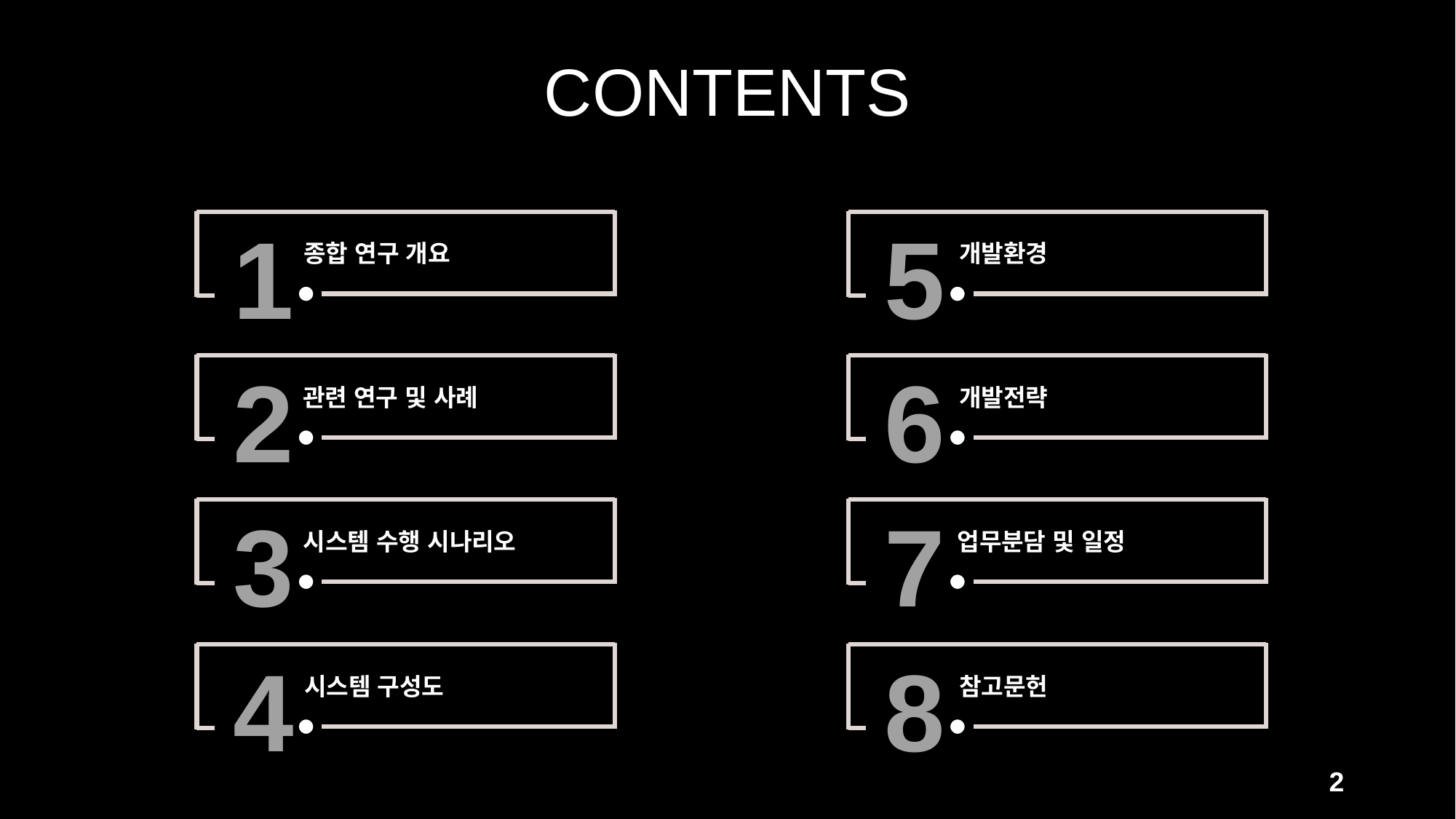

CONTENTS
1
종합 연구 개요

5
개발환경

2
관련 연구 및 사례

6
개발전략

3
시스템 수행 시나리오

7
업무분담 및 일정

4
시스템 구성도

8
참고문헌

2